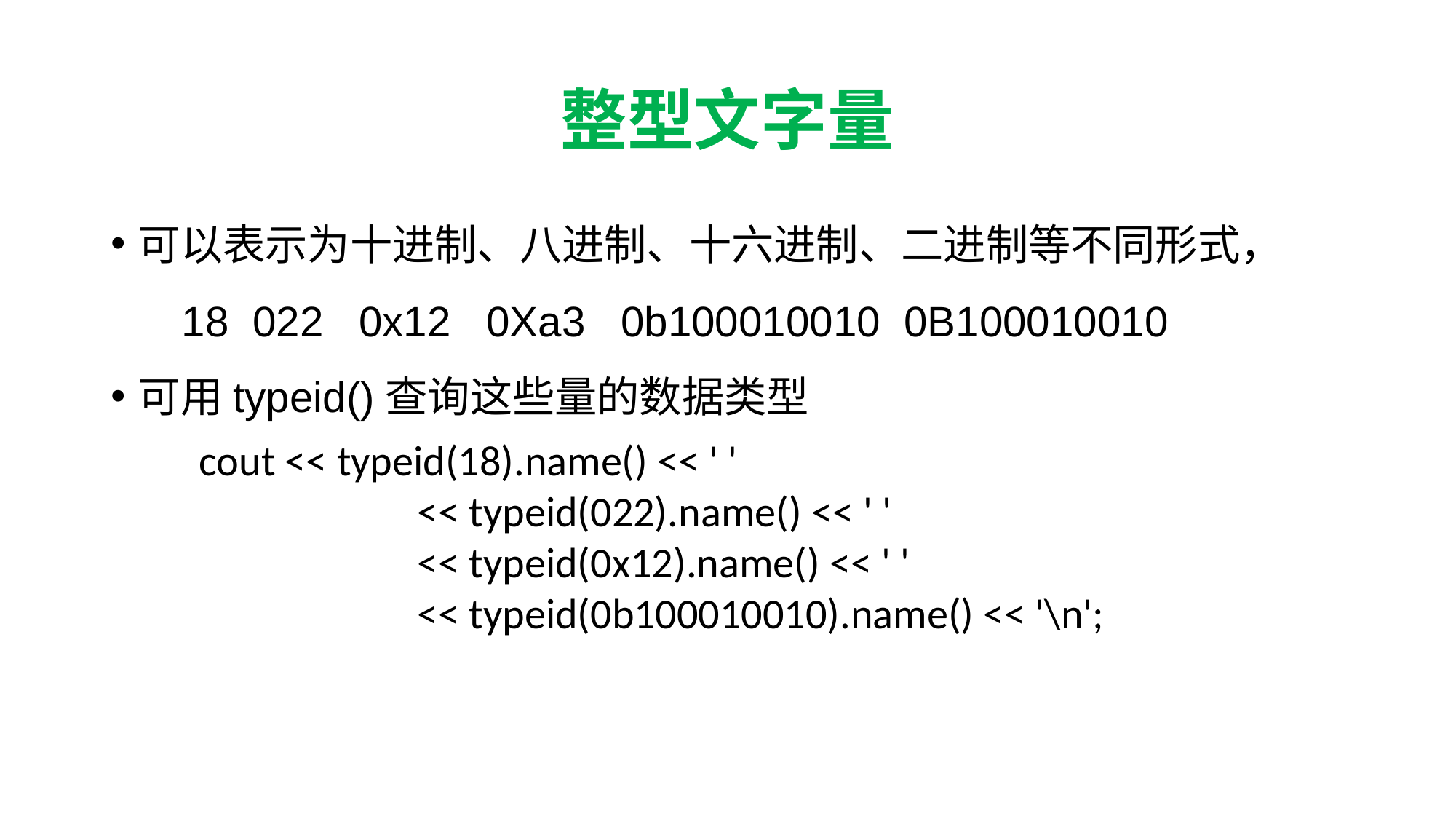

# 整型文字量
可以表示为十进制、八进制、十六进制、二进制等不同形式，
      18  022   0x12   0Xa3   0b100010010  0B100010010
可用typeid()查询这些量的数据类型
cout << typeid(18).name() << ' '
		<< typeid(022).name() << ' '
		<< typeid(0x12).name() << ' '
		<< typeid(0b100010010).name() << '\n';